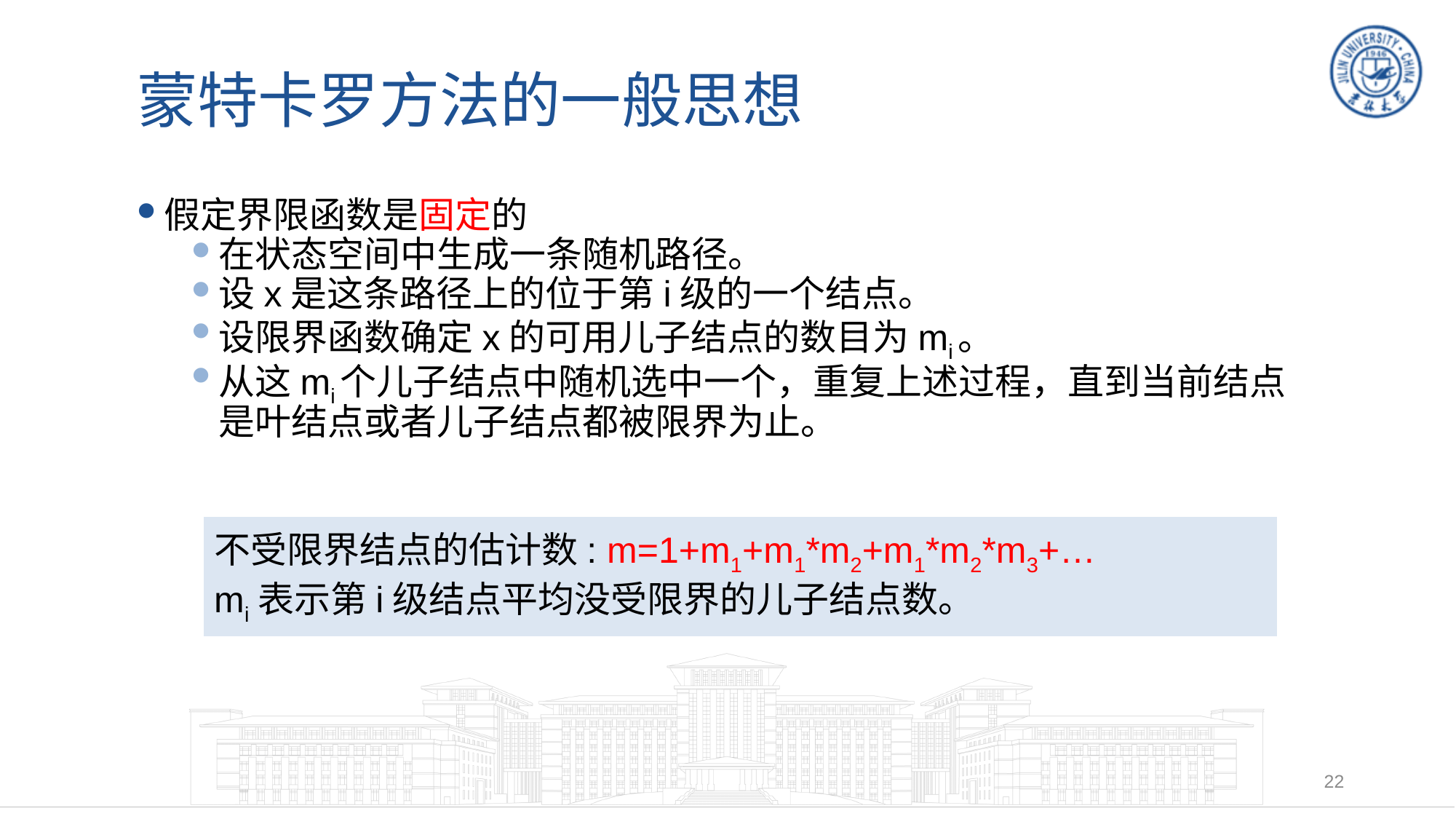

# 蒙特卡罗方法的一般思想
假定界限函数是固定的
在状态空间中生成一条随机路径。
设x是这条路径上的位于第i级的一个结点。
设限界函数确定x的可用儿子结点的数目为mi。
从这mi个儿子结点中随机选中一个，重复上述过程，直到当前结点是叶结点或者儿子结点都被限界为止。
不受限界结点的估计数: m=1+m1+m1*m2+m1*m2*m3+…
mi表示第i级结点平均没受限界的儿子结点数。
22